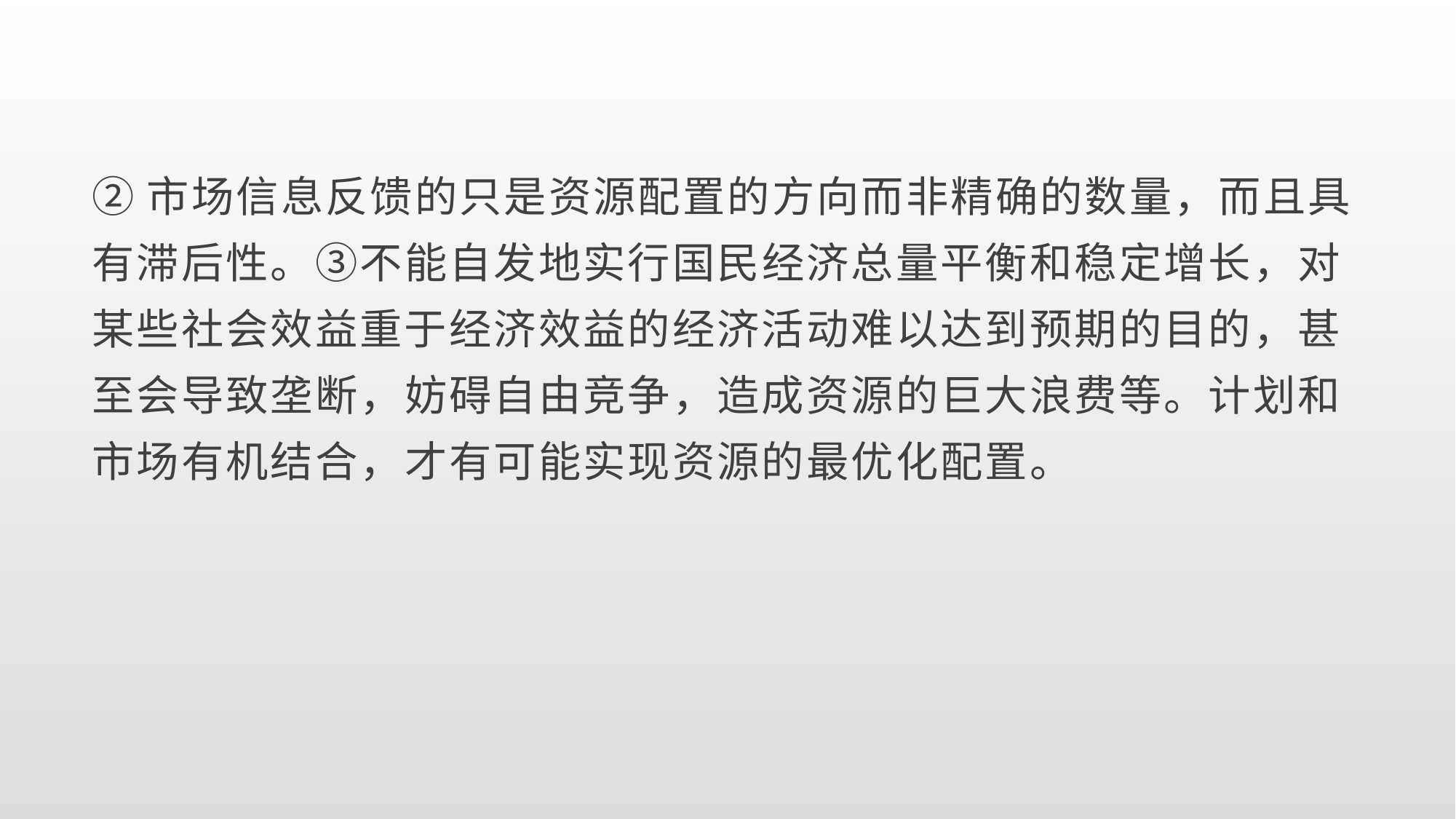

#
②市场信息反馈的只是资源配置的方向而非精确的数量，而且具有滞后性。③不能自发地实行国民经济总量平衡和稳定增长，对某些社会效益重于经济效益的经济活动难以达到预期的目的，甚至会导致垄断，妨碍自由竞争，造成资源的巨大浪费等。计划和市场有机结合，才有可能实现资源的最优化配置。